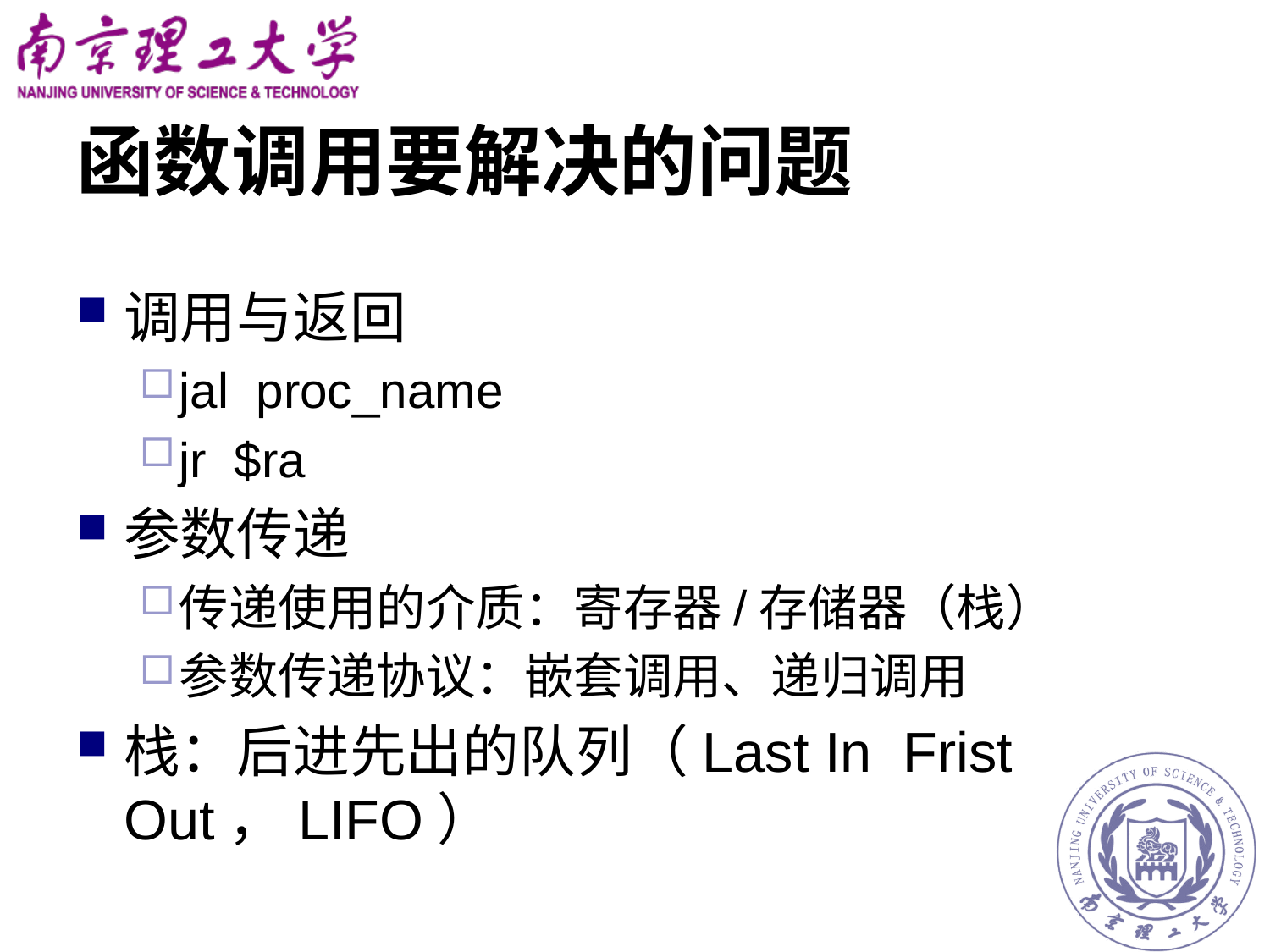

# 函数调用要解决的问题
调用与返回
jal  proc_name
jr  $ra
参数传递
传递使用的介质：寄存器/存储器（栈）
参数传递协议：嵌套调用、递归调用
栈：后进先出的队列（Last In  Frist  Out，LIFO）